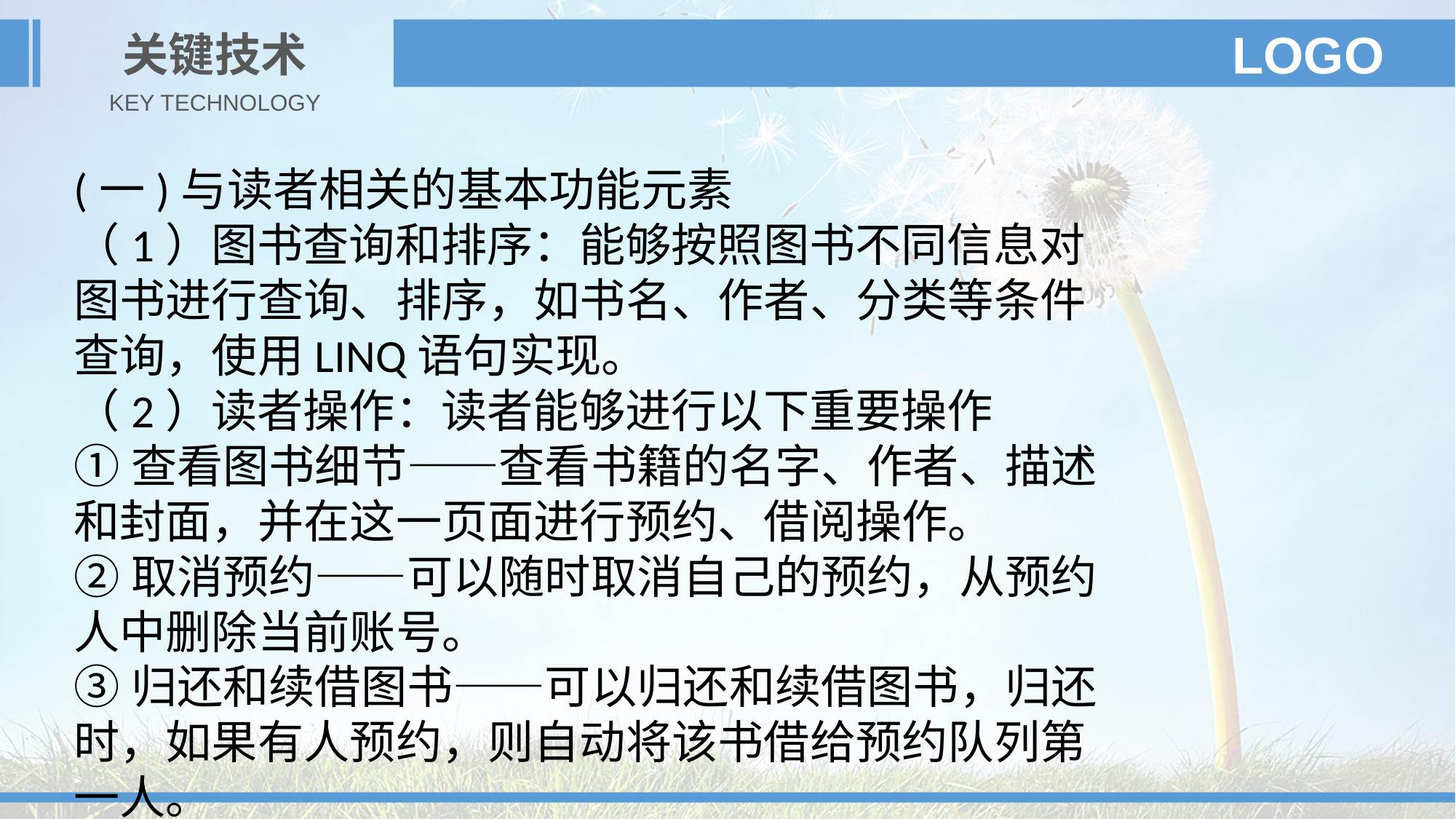

关键技术
LOGO
KEY TECHNOLOGY
(一)与读者相关的基本功能元素
（1）图书查询和排序：能够按照图书不同信息对图书进行查询、排序，如书名、作者、分类等条件查询，使用LINQ语句实现。
（2）读者操作：读者能够进行以下重要操作
①查看图书细节——查看书籍的名字、作者、描述和封面，并在这一页面进行预约、借阅操作。
②取消预约——可以随时取消自己的预约，从预约人中删除当前账号。
③归还和续借图书——可以归还和续借图书，归还时，如果有人预约，则自动将该书借给预约队列第一人。